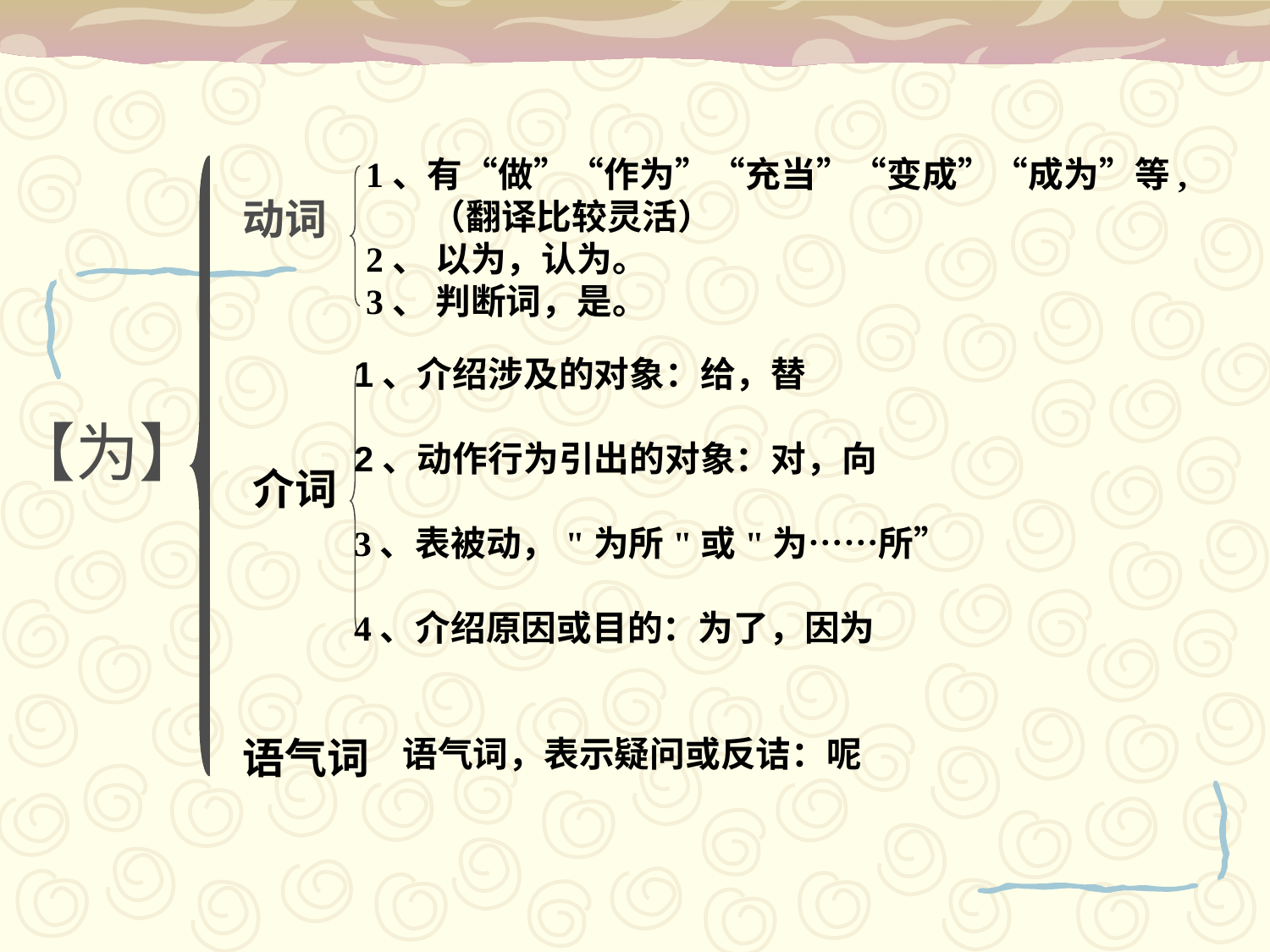

1、有“做”“作为”“充当”“变成”“成为”等,
       （翻译比较灵活）
2、 以为，认为。
3、 判断词，是。

动词
1、介绍涉及的对象：给，替

2、动作行为引出的对象：对，向

3、表被动，"为所"或"为……所”

4、介绍原因或目的：为了，因为

【为】
介词
语气词
语气词，表示疑问或反诘：呢